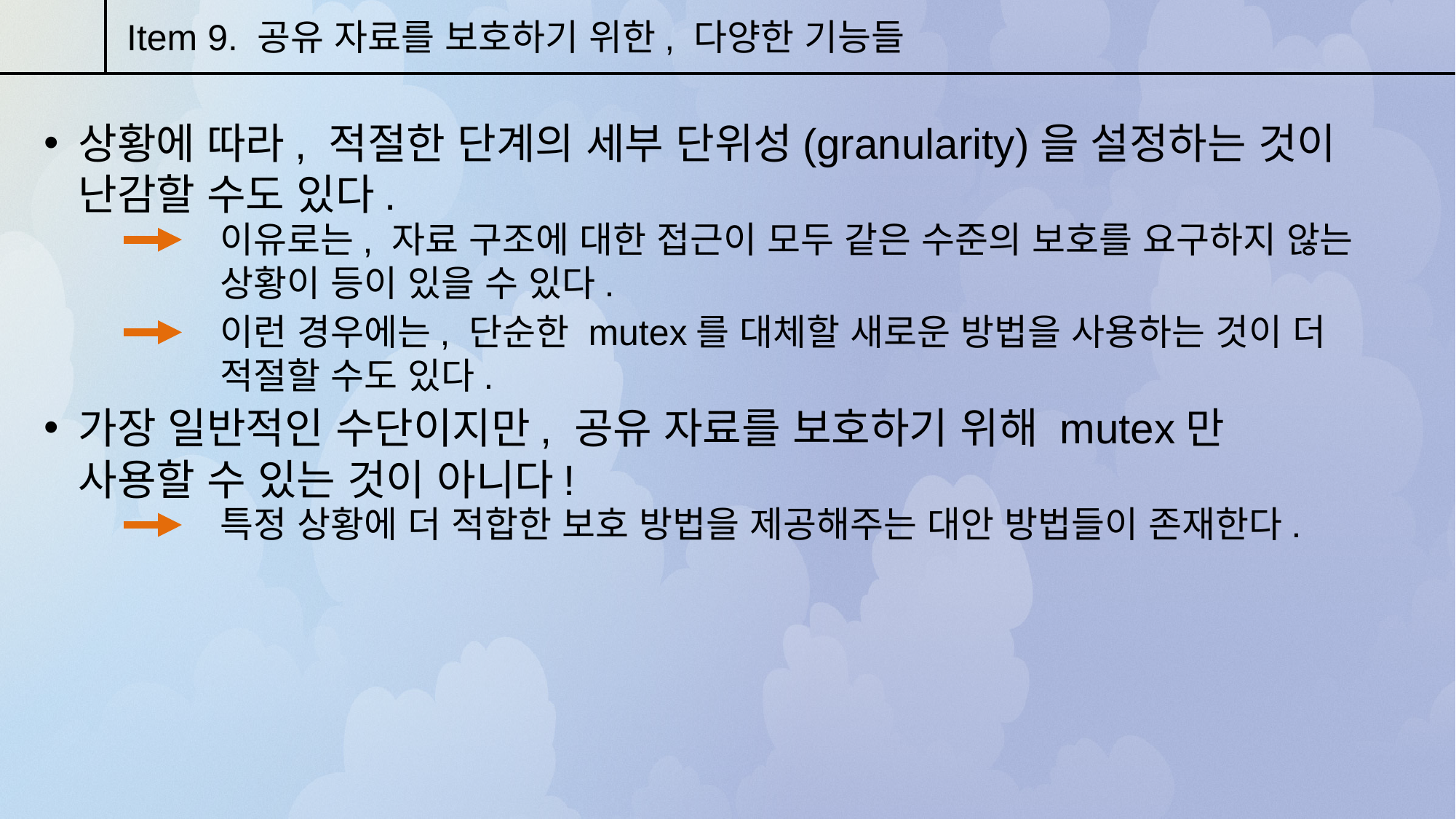

Item 9. 공유 자료를 보호하기 위한, 다양한 기능들
상황에 따라, 적절한 단계의 세부 단위성(granularity)을 설정하는 것이 난감할 수도 있다.
이유로는, 자료 구조에 대한 접근이 모두 같은 수준의 보호를 요구하지 않는 상황이 등이 있을 수 있다.
이런 경우에는, 단순한 mutex를 대체할 새로운 방법을 사용하는 것이 더 적절할 수도 있다.
가장 일반적인 수단이지만, 공유 자료를 보호하기 위해 mutex만 사용할 수 있는 것이 아니다!
특정 상황에 더 적합한 보호 방법을 제공해주는 대안 방법들이 존재한다.